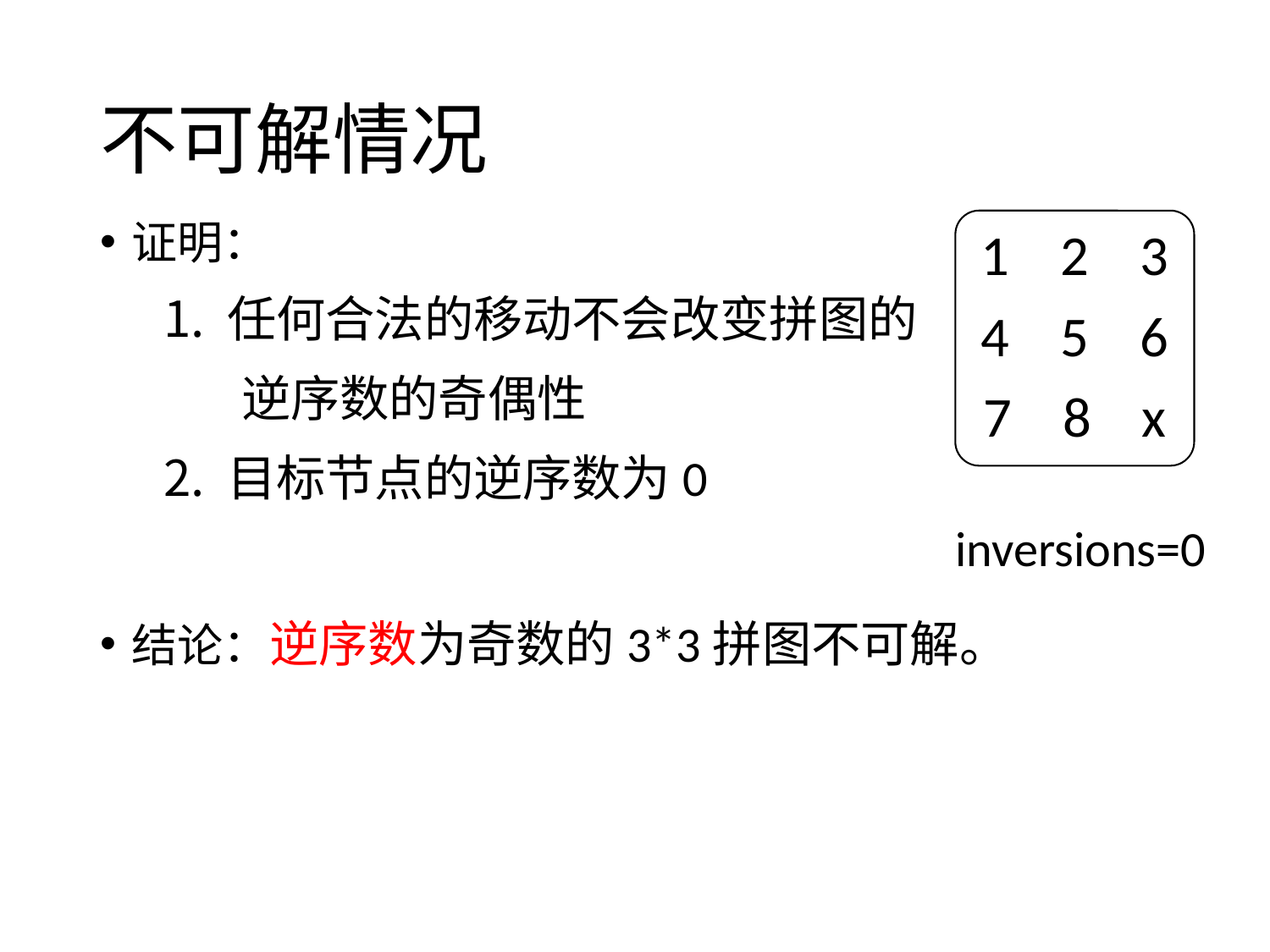

# 不可解情况
证明：
任何合法的移动不会改变拼图的
      逆序数的奇偶性
目标节点的逆序数为0

结论：逆序数为奇数的3*3拼图不可解。

1    2    3
4    5    6
7    8    x
inversions=0